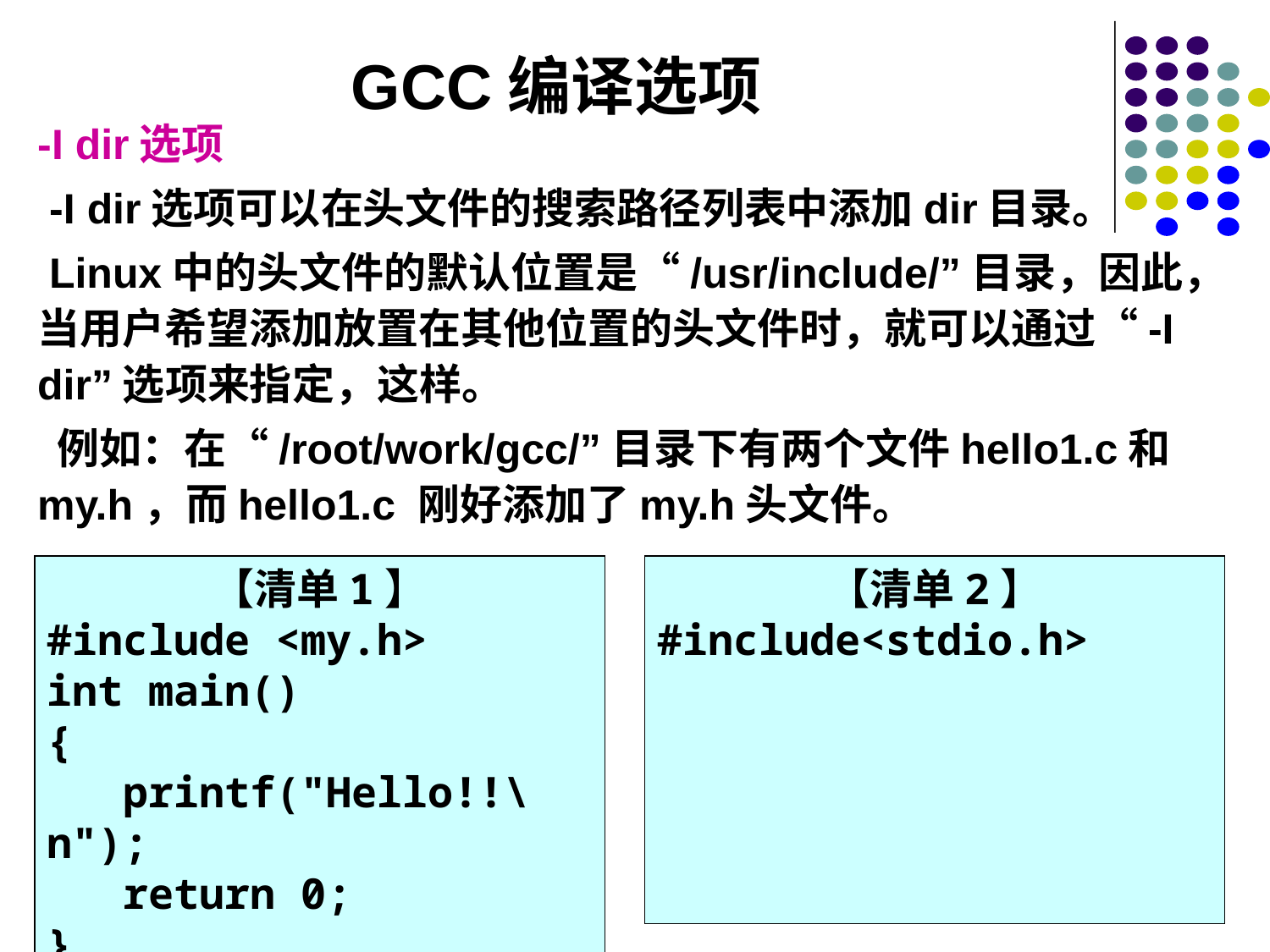

GCC编译选项
-I dir选项
 -I dir选项可以在头文件的搜索路径列表中添加dir目录。
 Linux中的头文件的默认位置是“/usr/include/”目录，因此，当用户希望添加放置在其他位置的头文件时，就可以通过“-I dir”选项来指定，这样。
 例如：在“/root/work/gcc/”目录下有两个文件hello1.c和my.h，而hello1.c 刚好添加了my.h头文件。
【清单1】
#include <my.h>
int main()
{
   printf("Hello!!\n");
   return 0;
}
【清单2】
#include<stdio.h>